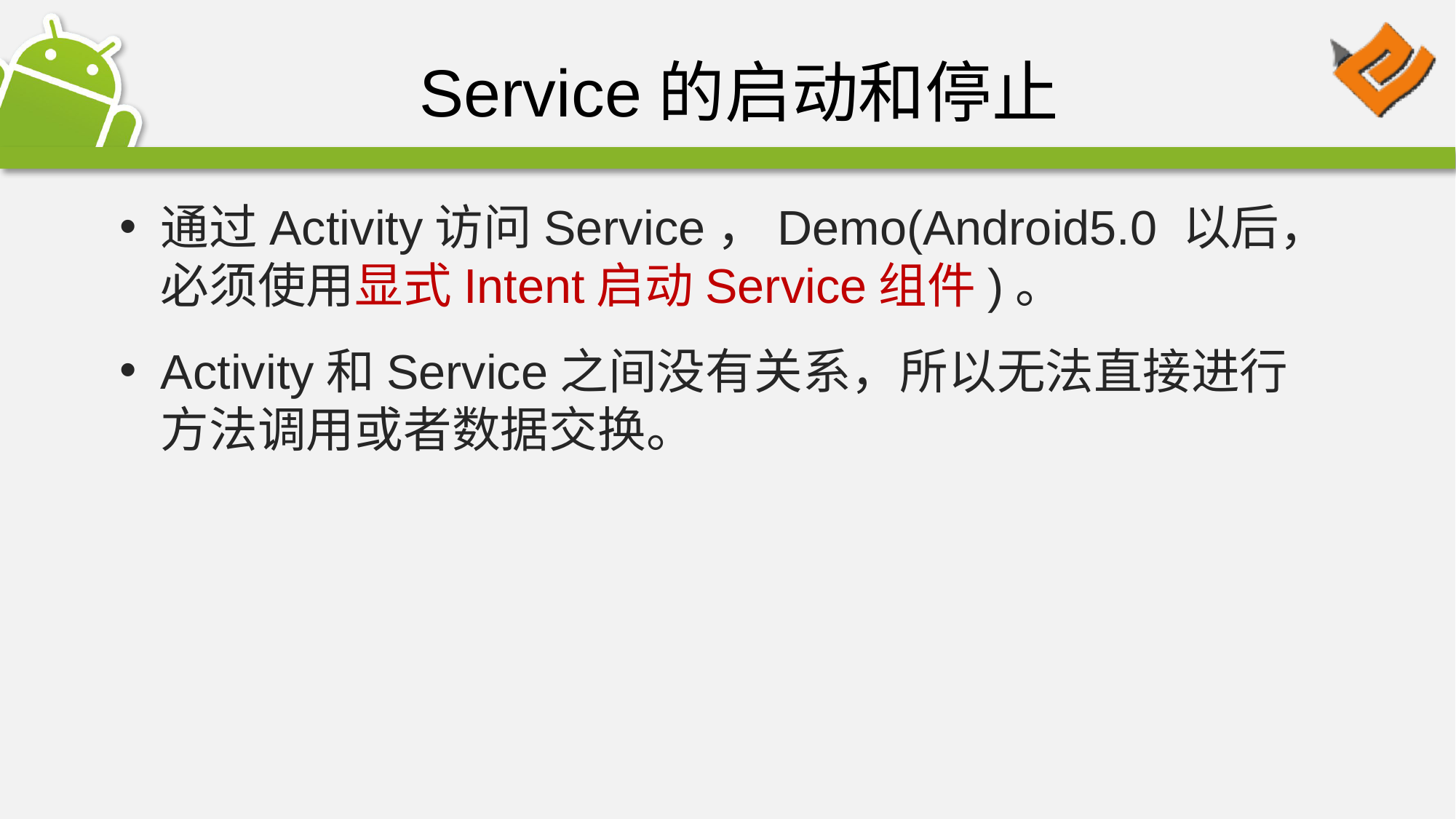

# Service的启动和停止
通过Activity访问Service，Demo(Android5.0 以后，必须使用显式Intent启动Service组件)。
Activity和Service之间没有关系，所以无法直接进行方法调用或者数据交换。